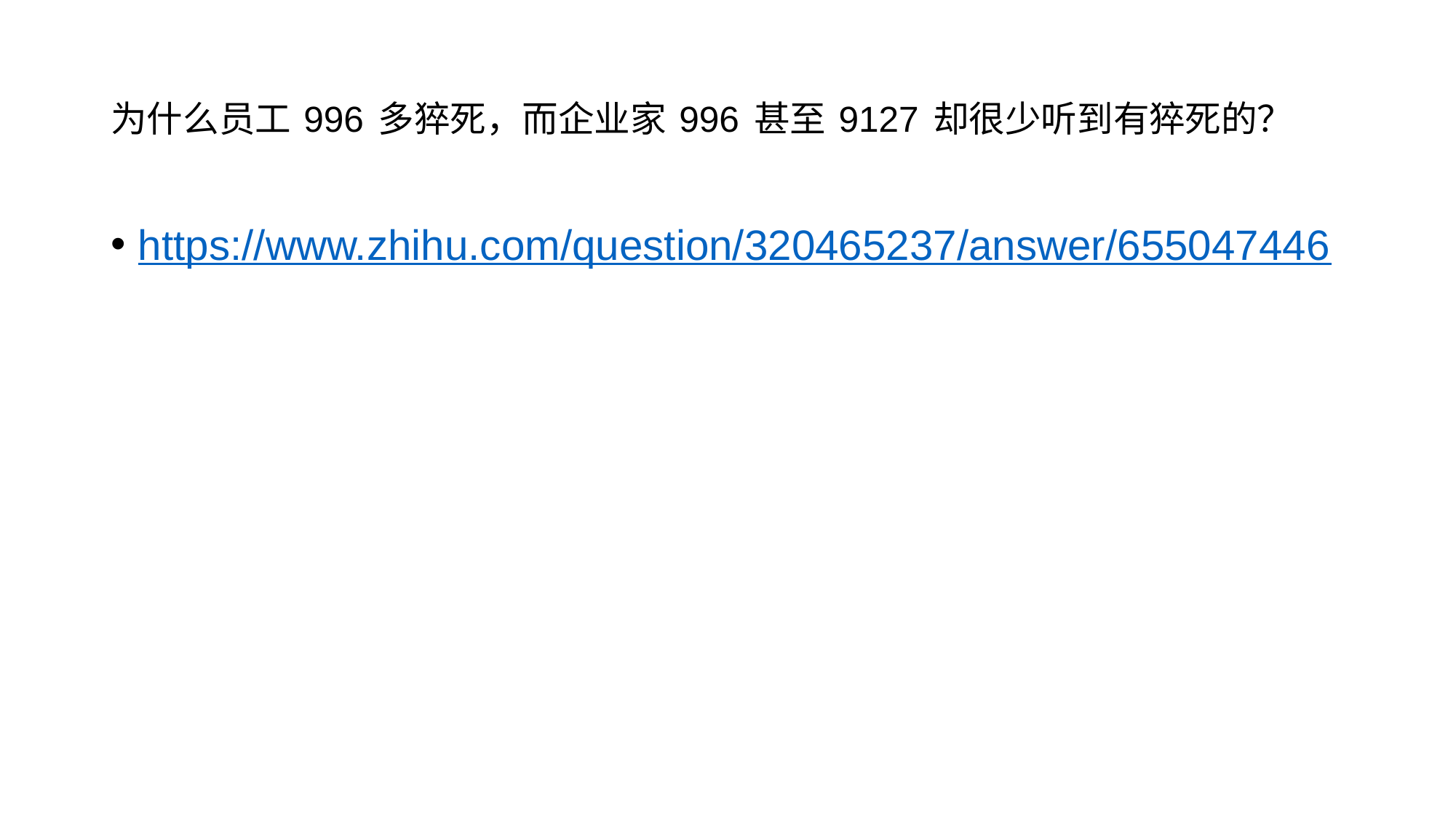

# 为什么员工 996 多猝死，而企业家 996 甚至 9127 却很少听到有猝死的？
https://www.zhihu.com/question/320465237/answer/655047446